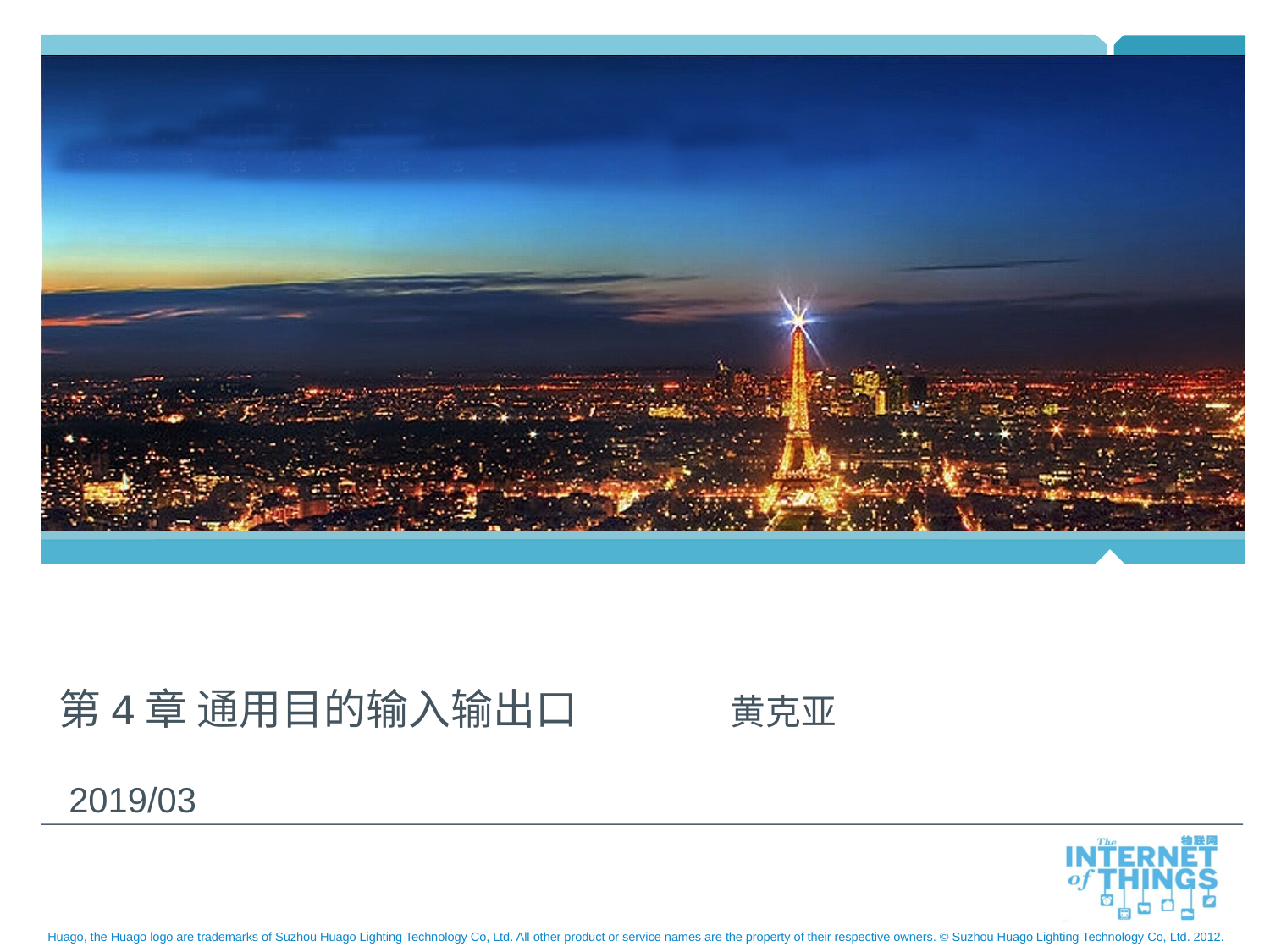

Rapid Prototyping Solutions
第4章 通用目的输入输出口                黄克亚

 2019/03